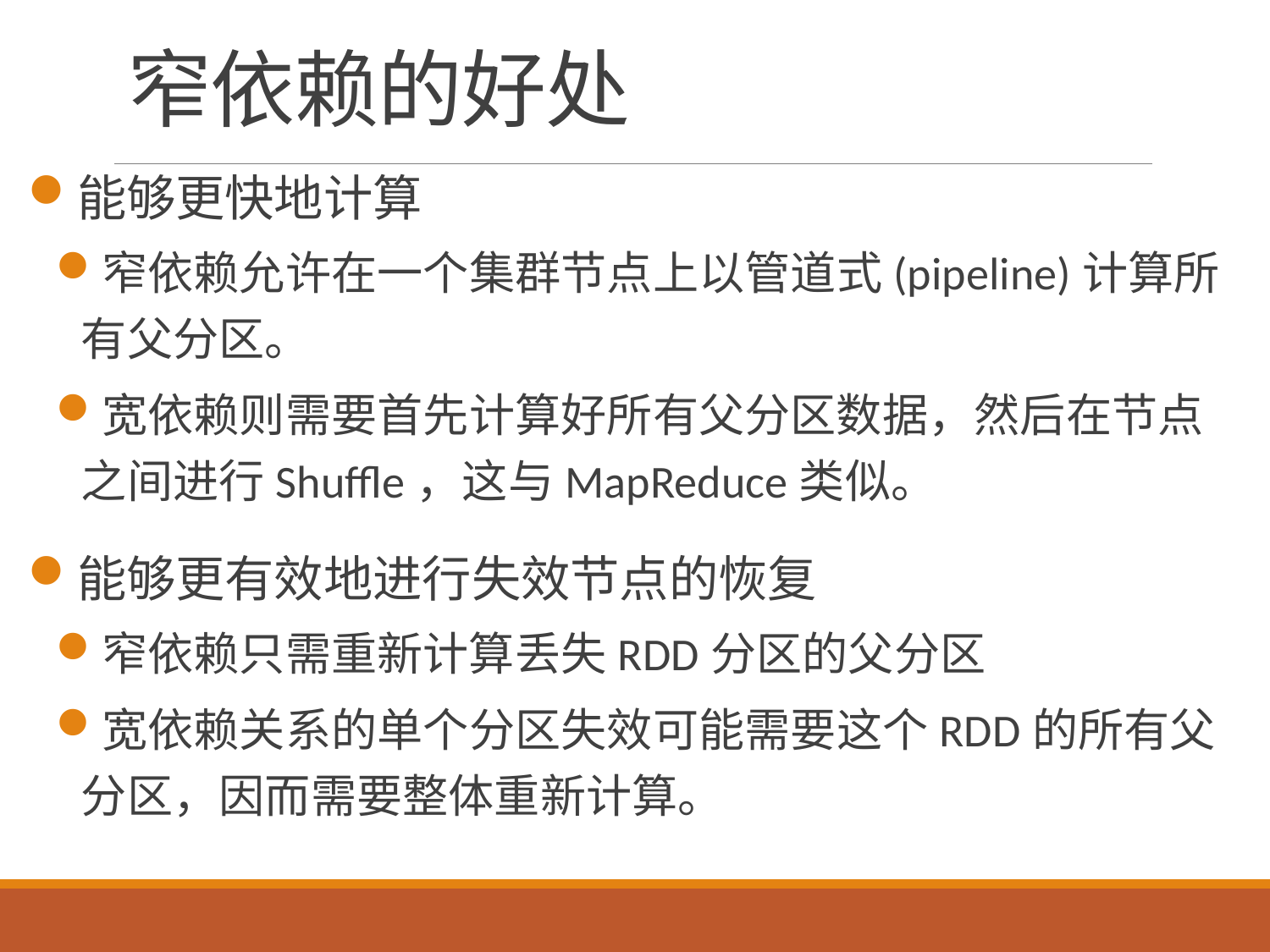

# 窄依赖的好处
能够更快地计算
窄依赖允许在一个集群节点上以管道式(pipeline)计算所有父分区。
宽依赖则需要首先计算好所有父分区数据，然后在节点之间进行Shuffle，这与MapReduce类似。
能够更有效地进行失效节点的恢复
窄依赖只需重新计算丢失RDD分区的父分区
宽依赖关系的单个分区失效可能需要这个RDD的所有父分区，因而需要整体重新计算。